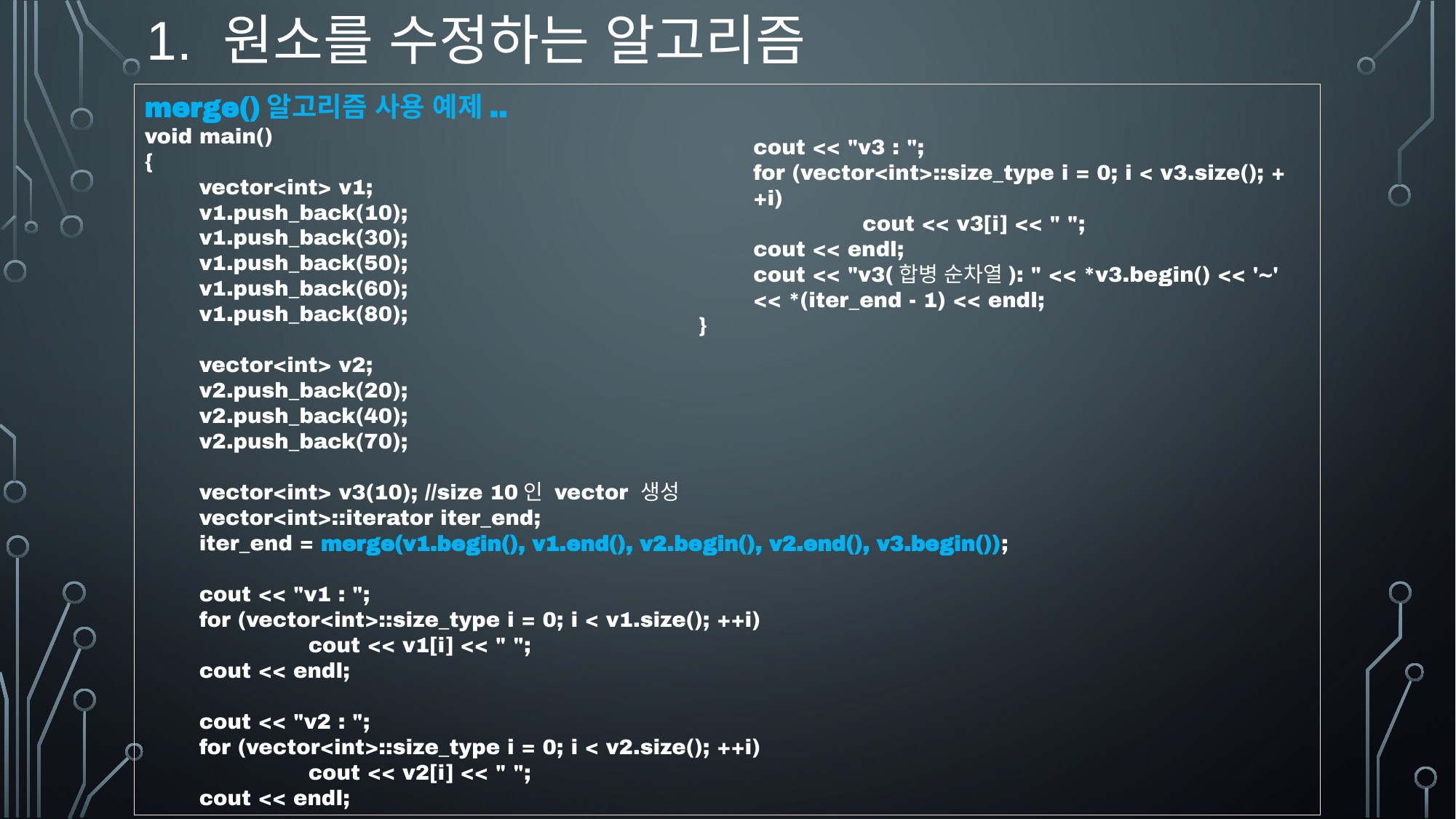

# 1. 원소를 수정하는 알고리즘
merge()알고리즘 사용 예제..
void main()
{
vector<int> v1;
v1.push_back(10);
v1.push_back(30);
v1.push_back(50);
v1.push_back(60);
v1.push_back(80);

vector<int> v2;
v2.push_back(20);
v2.push_back(40);
v2.push_back(70);

vector<int> v3(10); //size 10인 vector 생성
vector<int>::iterator iter_end;
iter_end = merge(v1.begin(), v1.end(), v2.begin(), v2.end(), v3.begin());

cout << "v1 : ";
for (vector<int>::size_type i = 0; i < v1.size(); ++i)
	cout << v1[i] << " ";
cout << endl;

cout << "v2 : ";
for (vector<int>::size_type i = 0; i < v2.size(); ++i)
	cout << v2[i] << " ";
cout << endl;
cout << "v3 : ";
for (vector<int>::size_type i = 0; i < v3.size(); ++i)
	cout << v3[i] << " ";
cout << endl;
cout << "v3(합병 순차열): " << *v3.begin() << '~' << *(iter_end - 1) << endl;
}